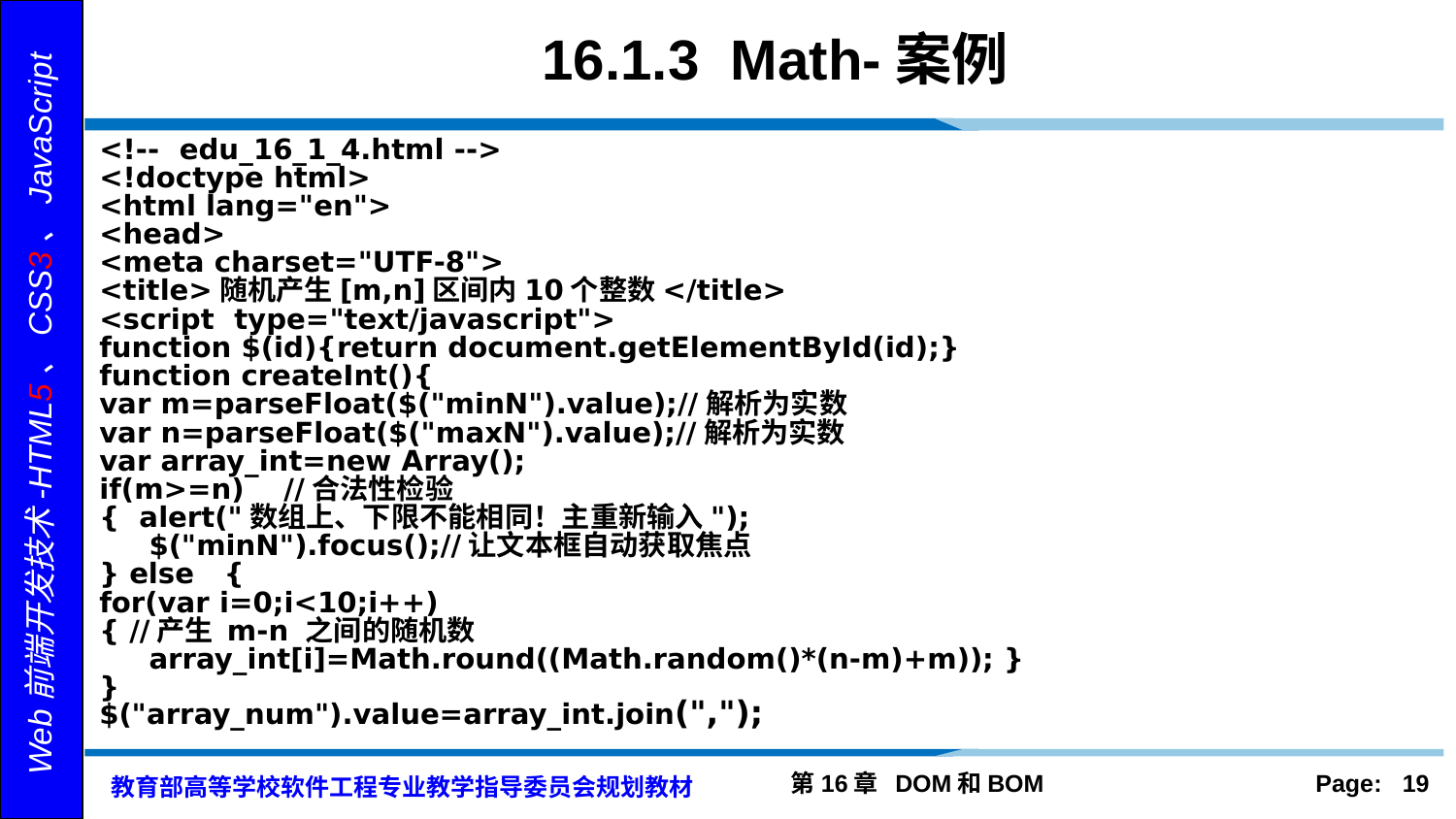

# 16.1.3  Math-案例
<!--  edu_16_1_4.html -->
<!doctype html>
<html lang="en">
<head>
<meta charset="UTF-8">
<title>随机产生[m,n]区间内10个整数</title>
<script  type="text/javascript">
function $(id){return document.getElementById(id);}
function createInt(){
var m=parseFloat($("minN").value);//解析为实数
var n=parseFloat($("maxN").value);//解析为实数
var array_int=new Array();
if(m>=n)    //合法性检验
{  alert("数组上、下限不能相同！主重新输入");
     $("minN").focus();//让文本框自动获取焦点
} else   {
for(var i=0;i<10;i++)
{ //产生 m-n 之间的随机数
     array_int[i]=Math.round((Math.random()*(n-m)+m)); }
}
$("array_num").value=array_int.join(",");